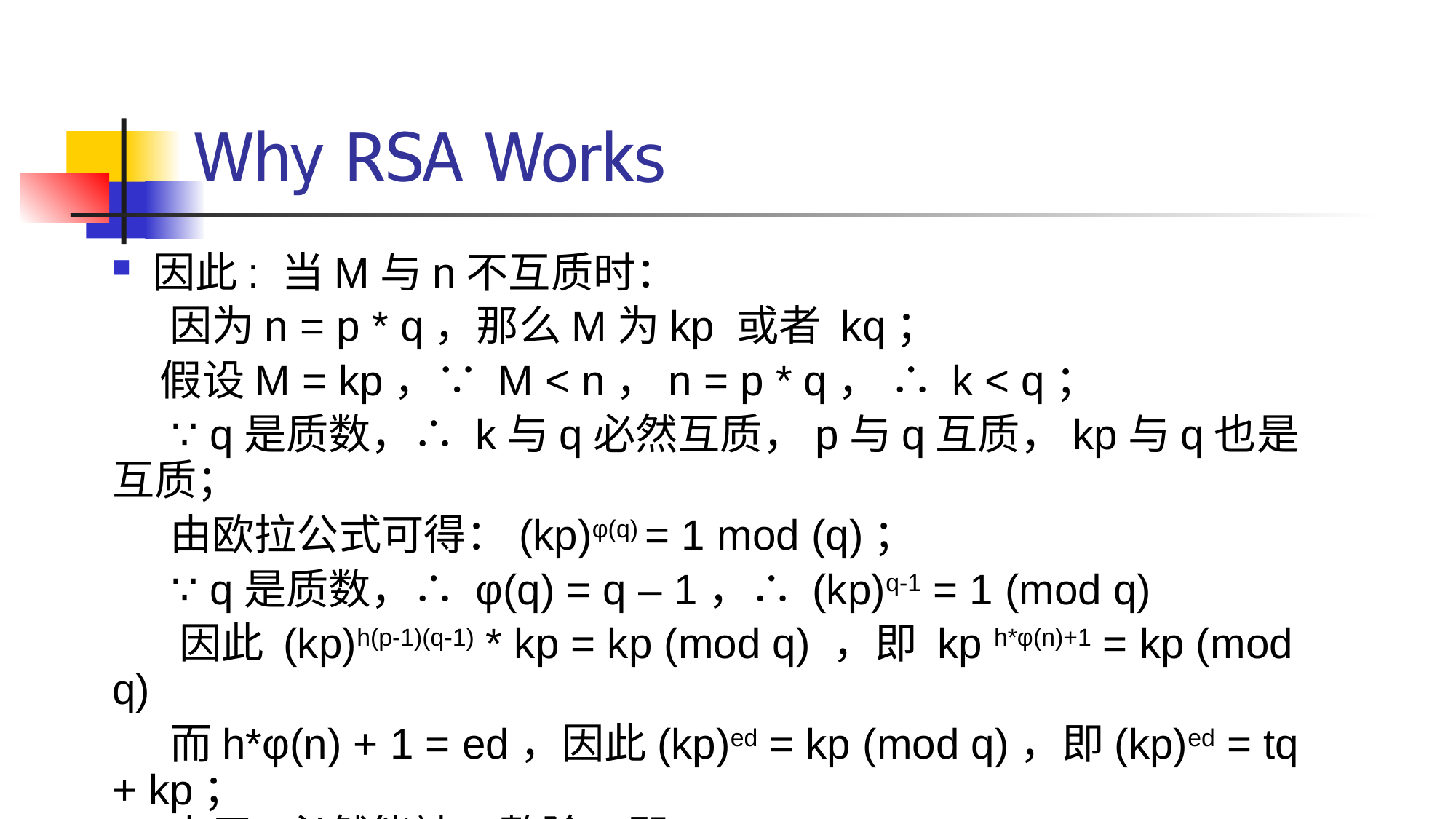

# Why RSA Works
因此: 当M与n不互质时：
     因为n = p * q，那么M为kp 或者 kq；
    假设M = kp，∵ M < n，n = p * q， ∴ k < q；
     ∵ q是质数，∴ k与q必然互质，p与q互质，kp与q也是互质；
     由欧拉公式可得：(kp)φ(q) = 1 mod (q)；
     ∵ q是质数，∴ φ(q) = q – 1，∴ (kp)q-1 = 1 (mod q)
      因此 (kp)h(p-1)(q-1) * kp = kp (mod q) ，即 kp h*φ(n)+1 = kp (mod q)
     而h*φ(n) + 1 = ed，因此(kp)ed = kp (mod q)，即(kp)ed = tq + kp；
      由于t必然能被p整除，即 t = t1pq，(kp) ed = t1pq + kp；
     即可推出Med = t1n + M，即 Med  = M (mod n)